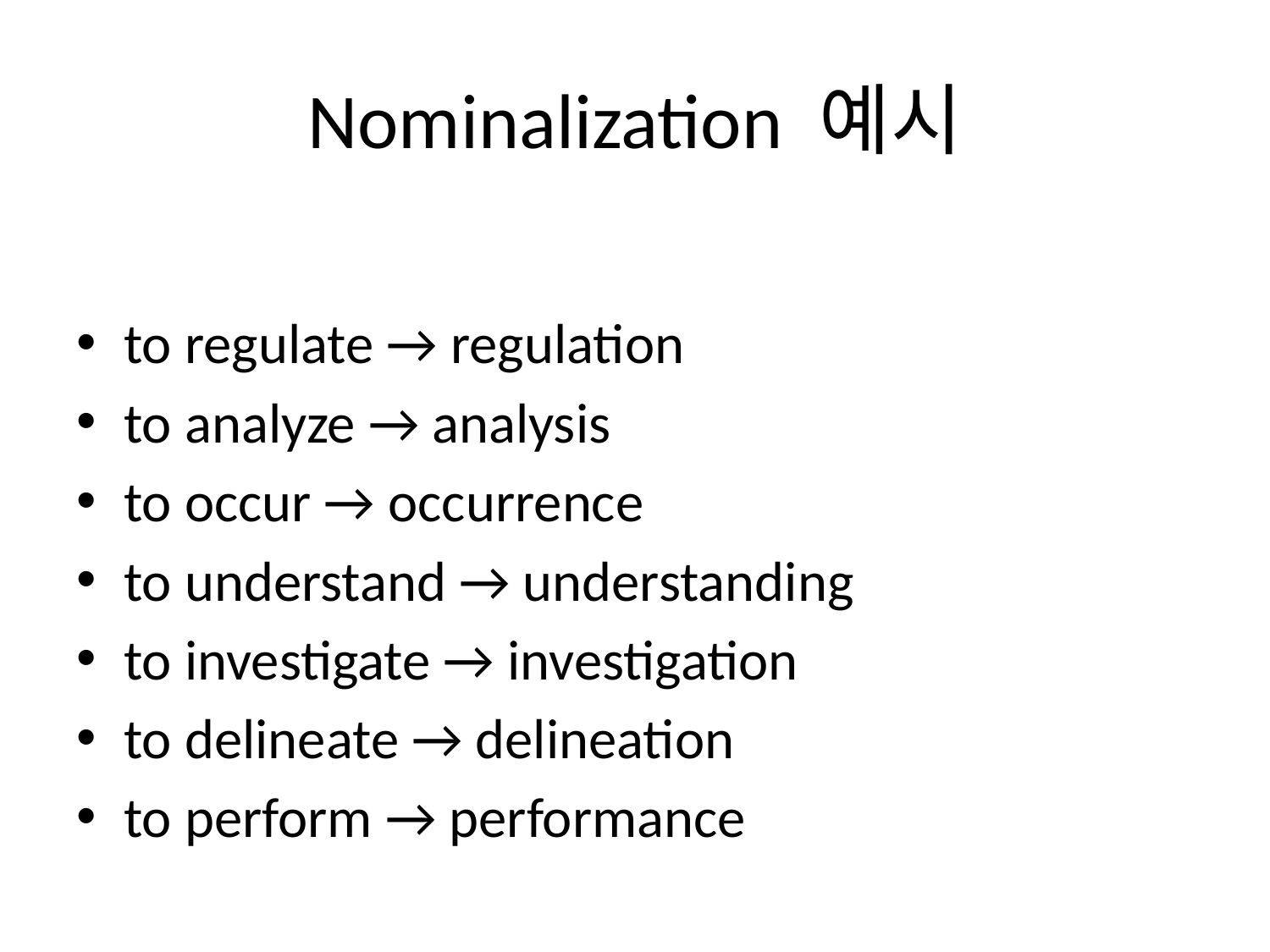

# Nominalization 예시

to regulate → regulation
to analyze → analysis
to occur → occurrence
to understand → understanding
to investigate → investigation
to delineate → delineation
to perform → performance